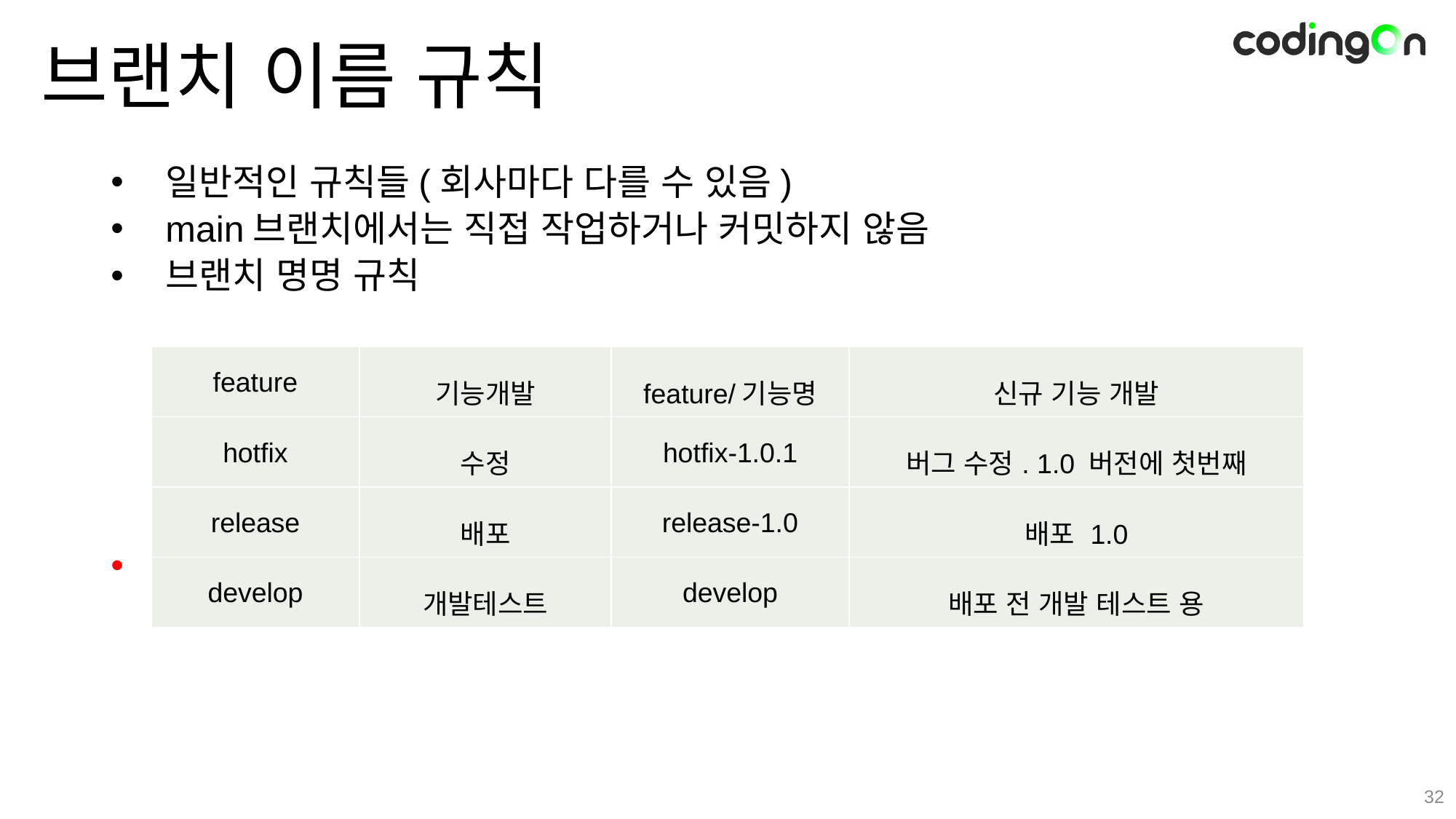

# 브랜치 이름 규칙
일반적인 규칙들(회사마다 다를 수 있음)
main브랜치에서는 직접 작업하거나 커밋하지 않음
브랜치 명명 규칙

하나의 브랜치에는 하나의 작업!!

| feature | 기능개발 | feature/기능명 | 신규 기능 개발 |
| --- | --- | --- | --- |
| hotfix | 수정 | hotfix-1.0.1 | 버그 수정. 1.0 버전에 첫번째 |
| release | 배포 | release-1.0 | 배포 1.0 |
| develop | 개발테스트 | develop | 배포 전 개발 테스트 용 |
32